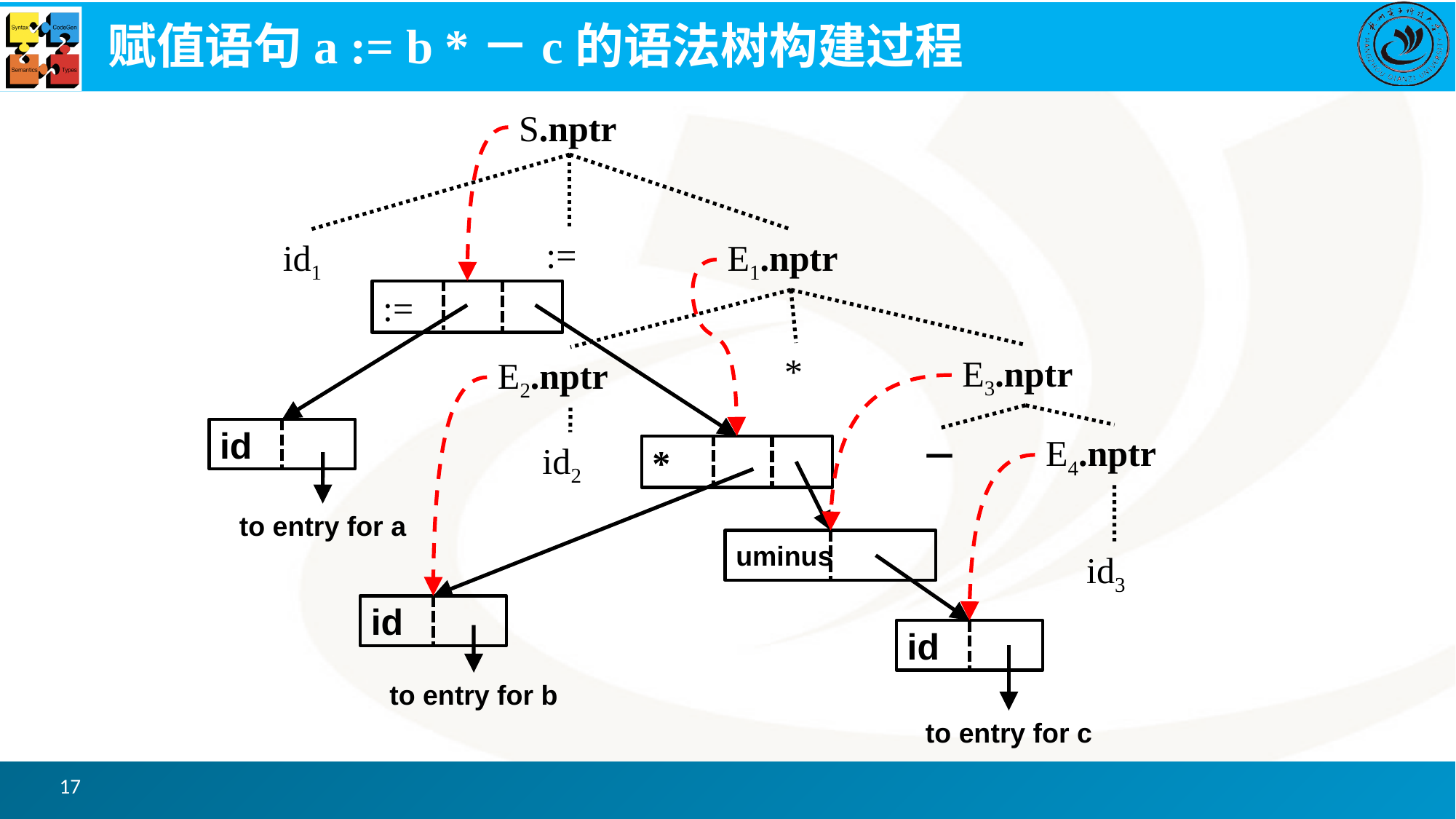

# 赋值语句a := b *－c的语法树构建过程
S.nptr
:=
id1
E1.nptr
:=
*
E3.nptr
E2.nptr
id
E4.nptr
－
id2
*
to entry for a
uminus
id3
id
id
to entry for b
to entry for c
17